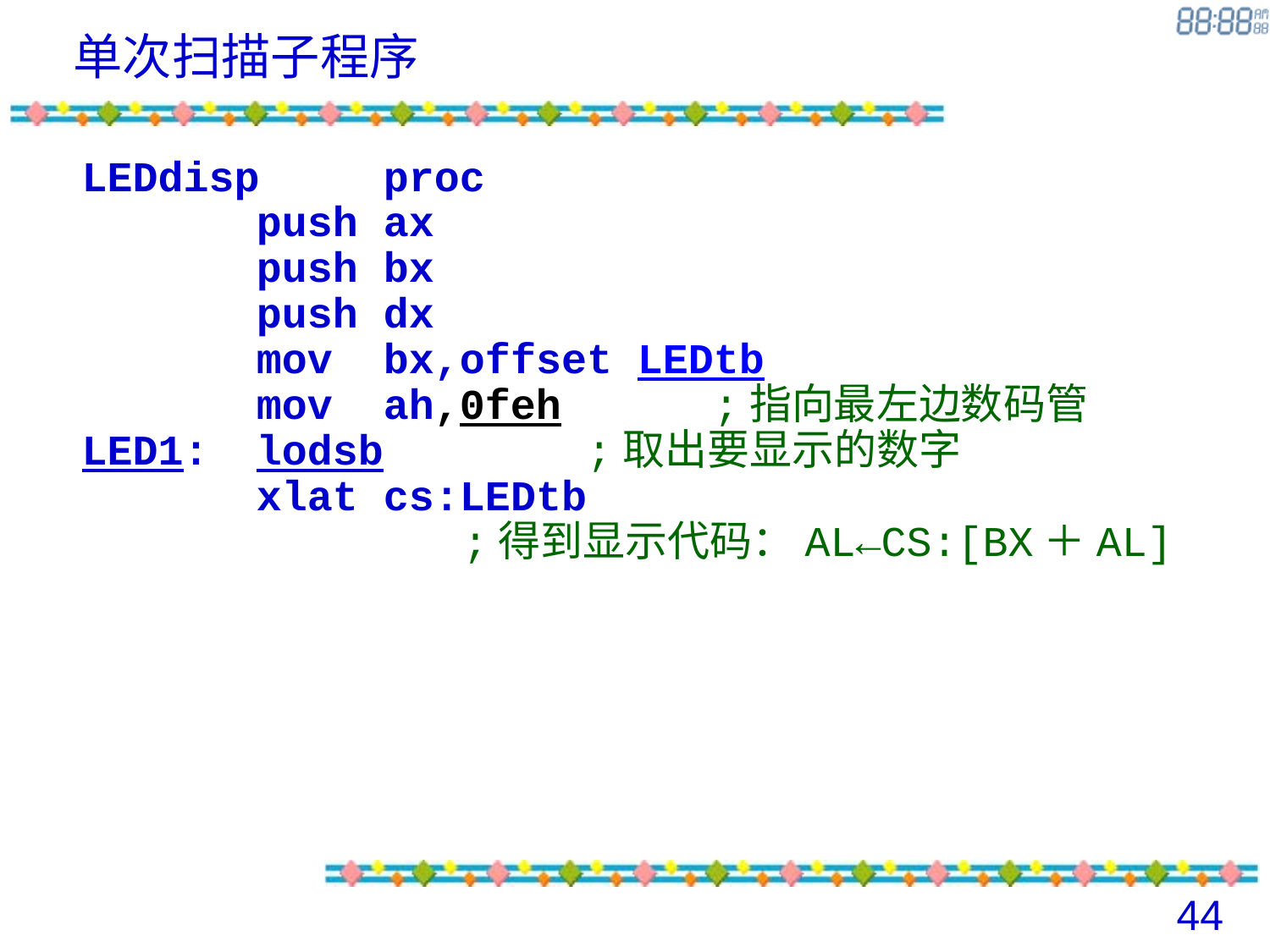

单次扫描子程序
LEDdisp	proc
		push ax
		push bx
		push dx
		mov  bx,offset LEDtb
		mov  ah,0feh	   ;指向最左边数码管
LED1: 	lodsb	   ;取出要显示的数字
		xlat cs:LEDtb
               ;得到显示代码：AL←CS:[BX＋AL]